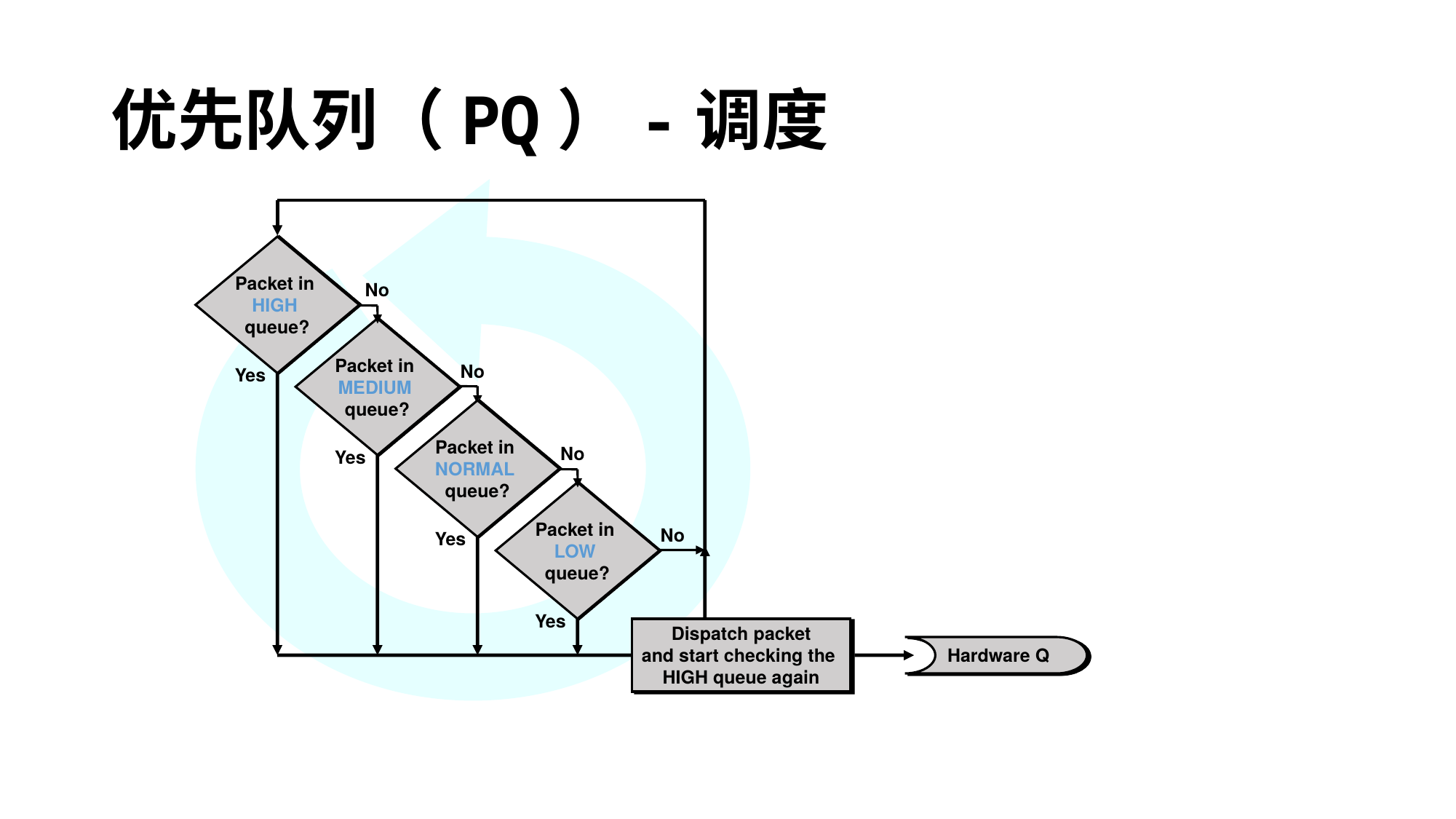

# 优先队列（PQ）-调度

Packet in
HIGH
queue?
No

Packet in
MEDIUM
queue?
No
Yes

Packet in
NORMAL
queue?
No
Yes

Packet in
LOW
queue?
No
Yes

Yes

Dispatch packet
and start checking the
HIGH queue again
 Hardware Q